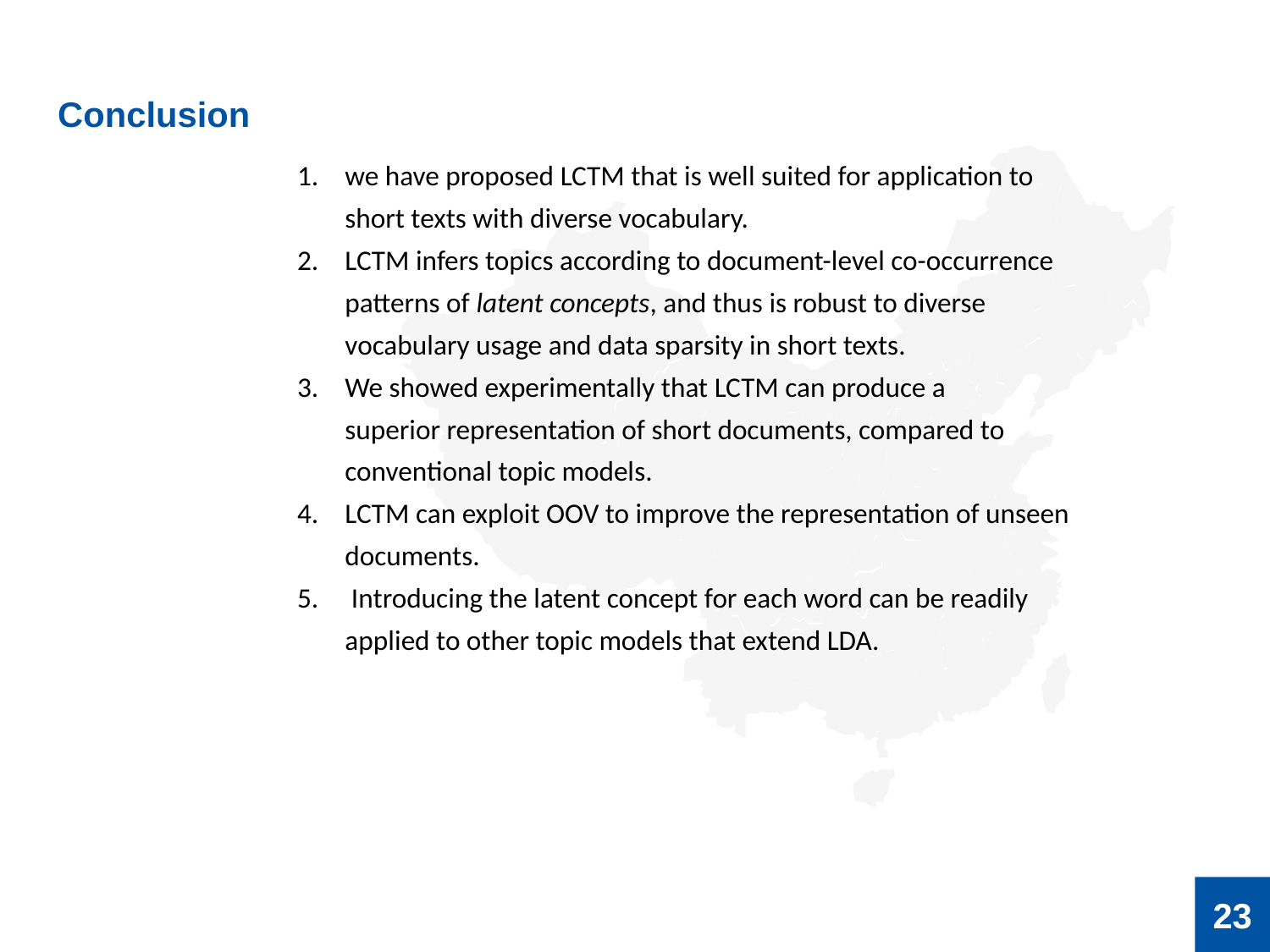

目 录
Contents
Conclusion
we have proposed LCTM that is well suited for application to short texts with diverse vocabulary.
LCTM infers topics according to document-level co-occurrence patterns of latent concepts, and thus is robust to diverse vocabulary usage and data sparsity in short texts.
We showed experimentally that LCTM can produce a
superior representation of short documents, compared to conventional topic models.
LCTM can exploit OOV to improve the representation of unseen documents.
 Introducing the latent concept for each word can be readily applied to other topic models that extend LDA.
23